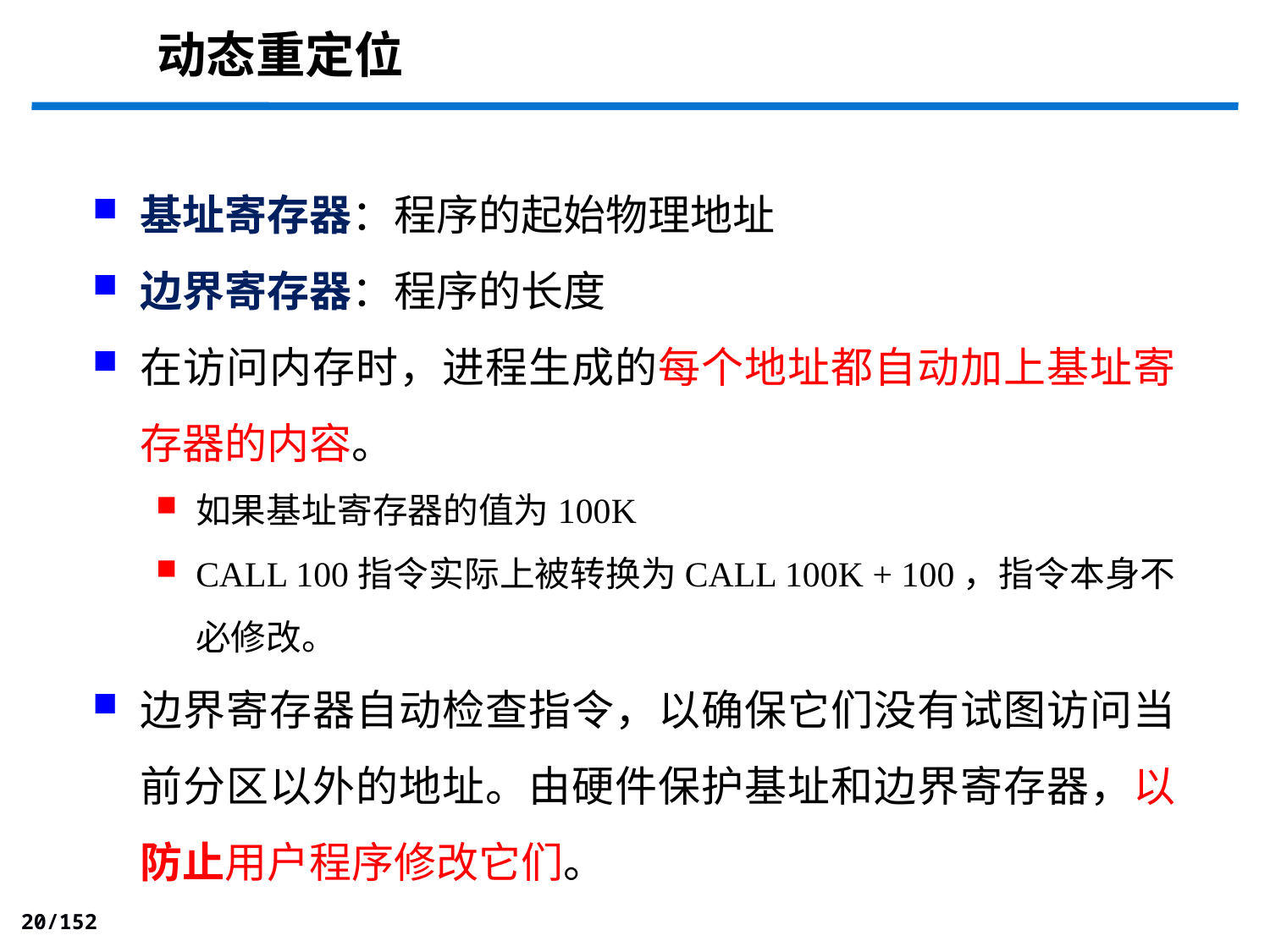

动态重定位
基址寄存器：程序的起始物理地址
边界寄存器：程序的长度
在访问内存时，进程生成的每个地址都自动加上基址寄存器的内容。
如果基址寄存器的值为100K
CALL 100指令实际上被转换为CALL 100K + 100，指令本身不必修改。
边界寄存器自动检查指令，以确保它们没有试图访问当前分区以外的地址。由硬件保护基址和边界寄存器，以防止用户程序修改它们。